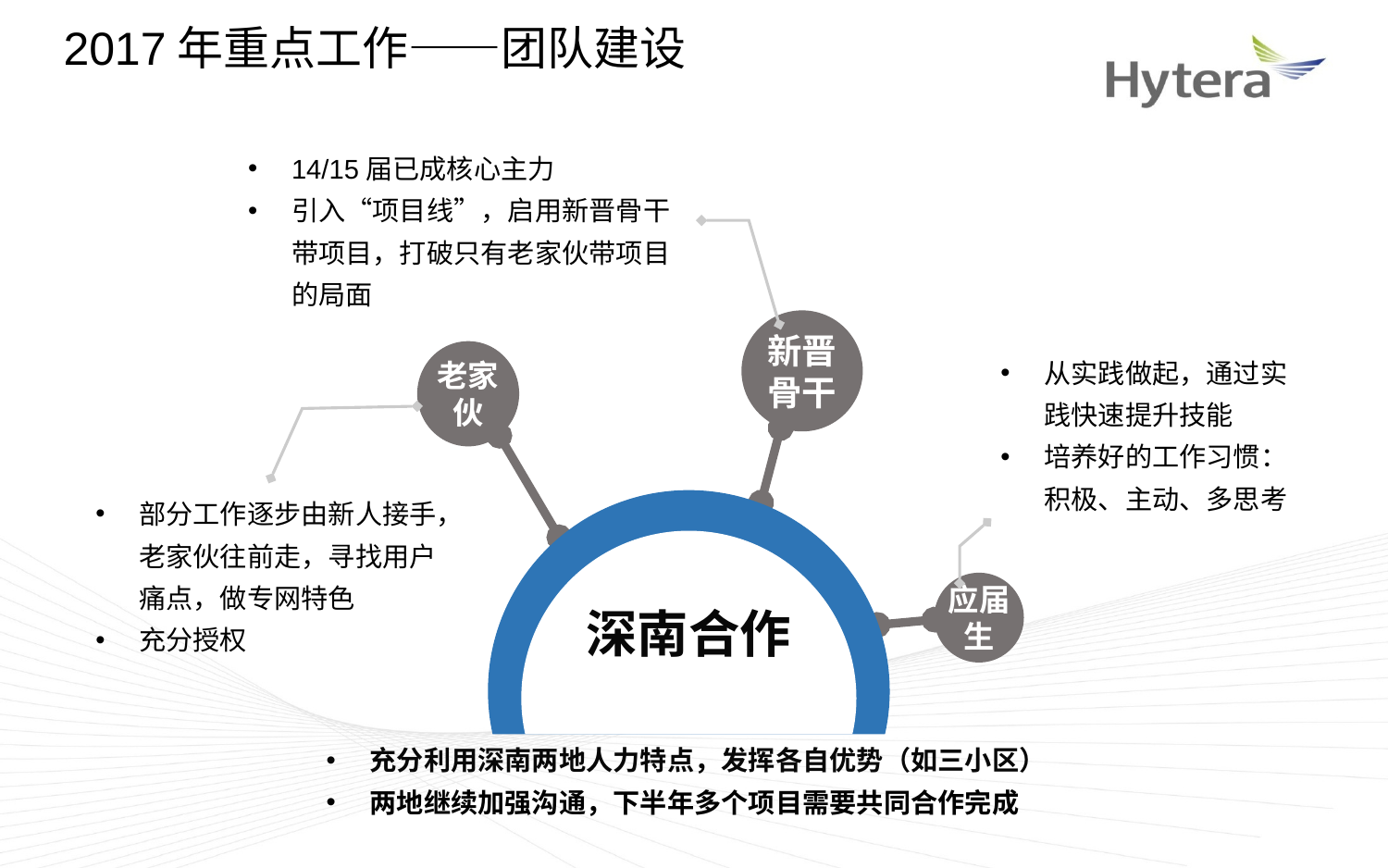

2017年重点工作——团队建设
14/15届已成核心主力
引入“项目线”，启用新晋骨干带项目，打破只有老家伙带项目的局面

新晋骨干
老家伙
从实践做起，通过实践快速提升技能
培养好的工作习惯：积极、主动、多思考

部分工作逐步由新人接手，老家伙往前走，寻找用户痛点，做专网特色
充分授权

深南合作

应届生
充分利用深南两地人力特点，发挥各自优势（如三小区）
两地继续加强沟通，下半年多个项目需要共同合作完成